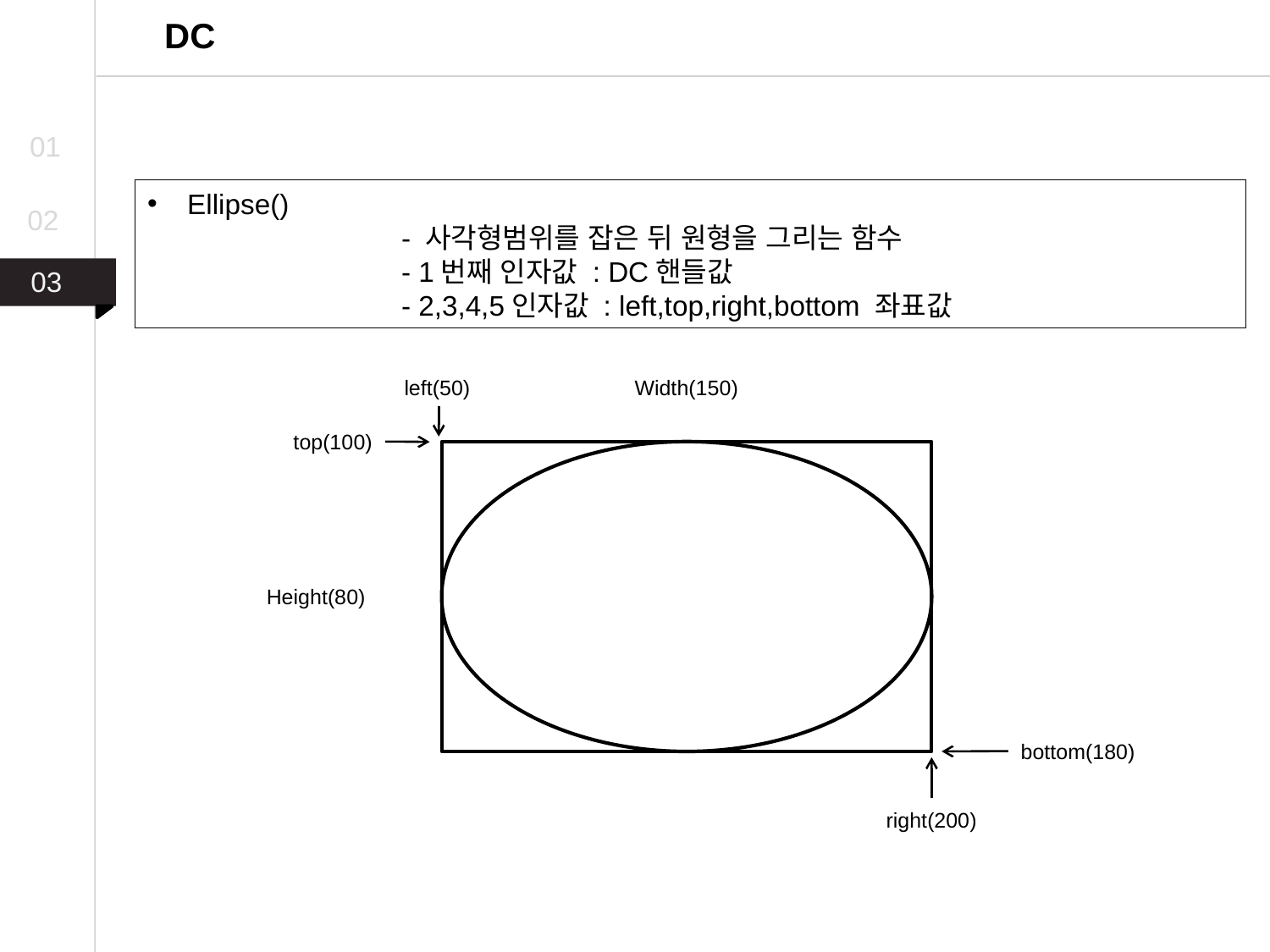

DC
01
Ellipse()
		- 사각형범위를 잡은 뒤 원형을 그리는 함수
		- 1번째 인자값 : DC핸들값
		- 2,3,4,5인자값 : left,top,right,bottom 좌표값
02
03

03
02

Width(150)
left(50)
top(100)

Height(80)
bottom(180)
right(200)